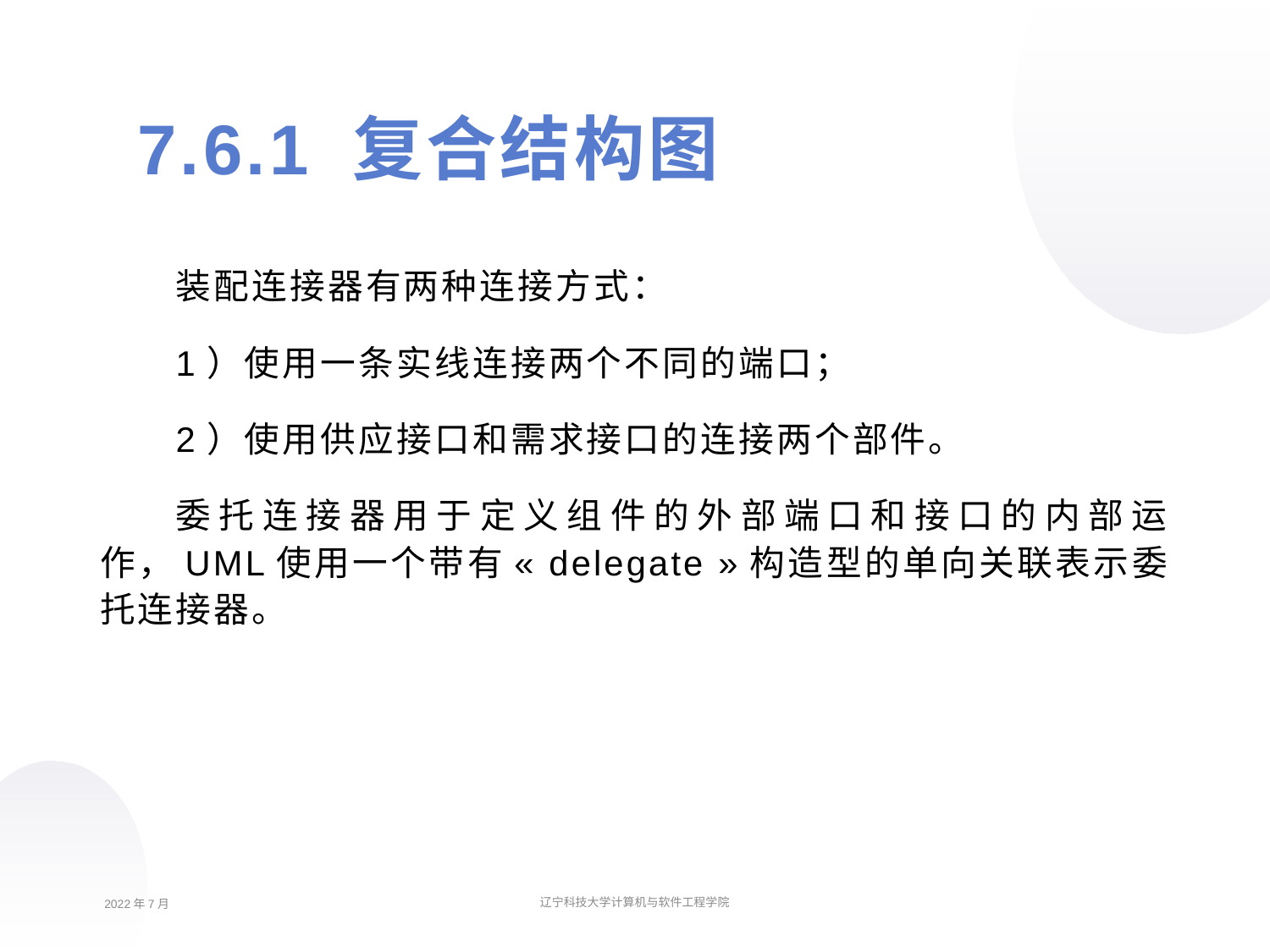

7.6.1 复合结构图
装配连接器有两种连接方式：
1）使用一条实线连接两个不同的端口；
2）使用供应接口和需求接口的连接两个部件。
委托连接器用于定义组件的外部端口和接口的内部运作，UML使用一个带有« delegate »构造型的单向关联表示委托连接器。

2022年7月
辽宁科技大学计算机与软件工程学院
121